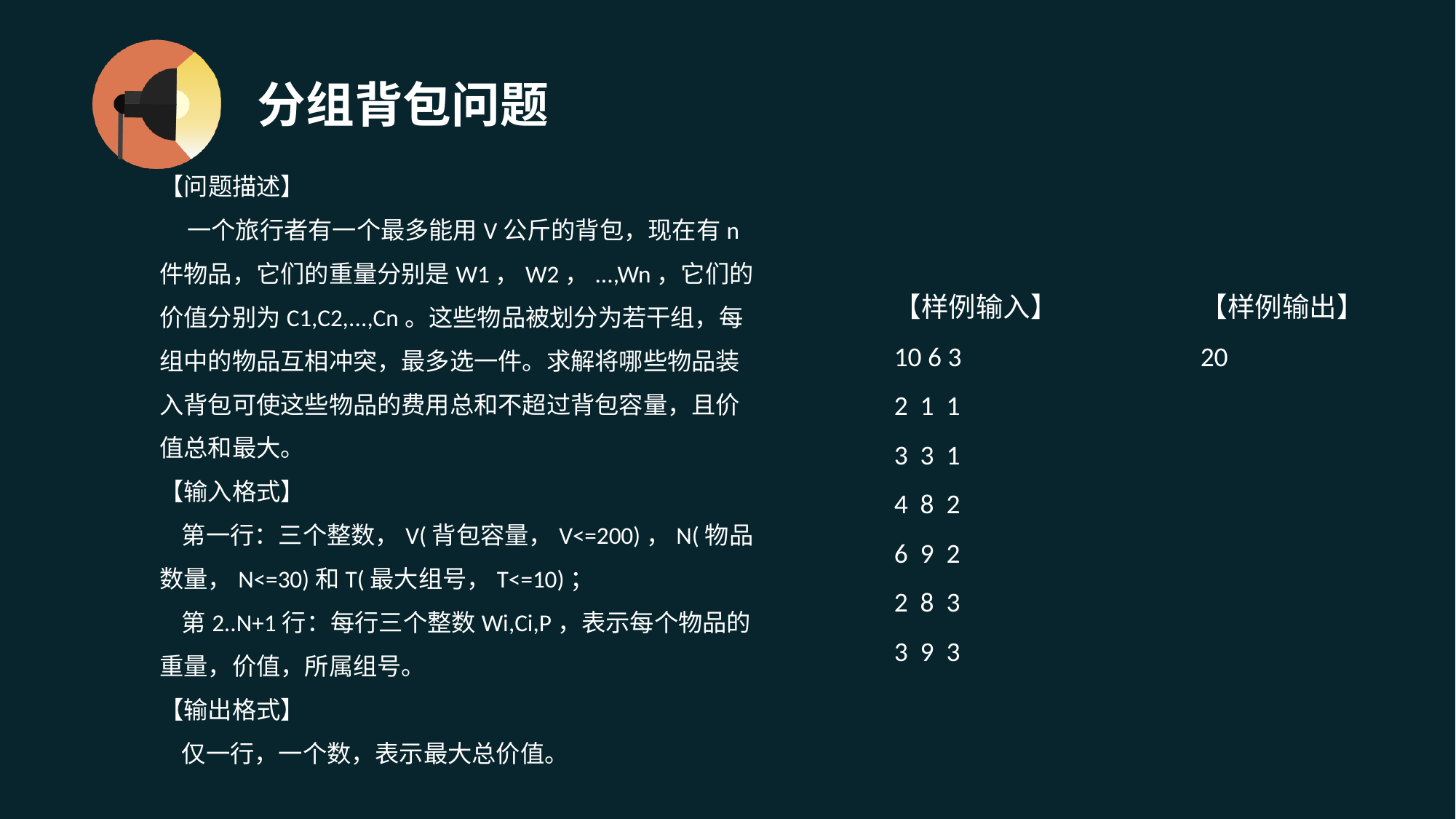

# 分组背包问题
【问题描述】
    一个旅行者有一个最多能用V公斤的背包，现在有n件物品，它们的重量分别是W1，W2，...,Wn，它们的价值分别为C1,C2,...,Cn。这些物品被划分为若干组，每组中的物品互相冲突，最多选一件。求解将哪些物品装入背包可使这些物品的费用总和不超过背包容量，且价值总和最大。
【输入格式】
   第一行：三个整数，V(背包容量，V<=200)，N(物品数量，N<=30)和T(最大组号，T<=10)；
   第2..N+1行：每行三个整数Wi,Ci,P，表示每个物品的重量，价值，所属组号。
【输出格式】
   仅一行，一个数，表示最大总价值。
【样例输入】
10 6 3
2  1  1
3  3  1
4  8  2
6  9  2
2  8  3
3  9  3
【样例输出】
20